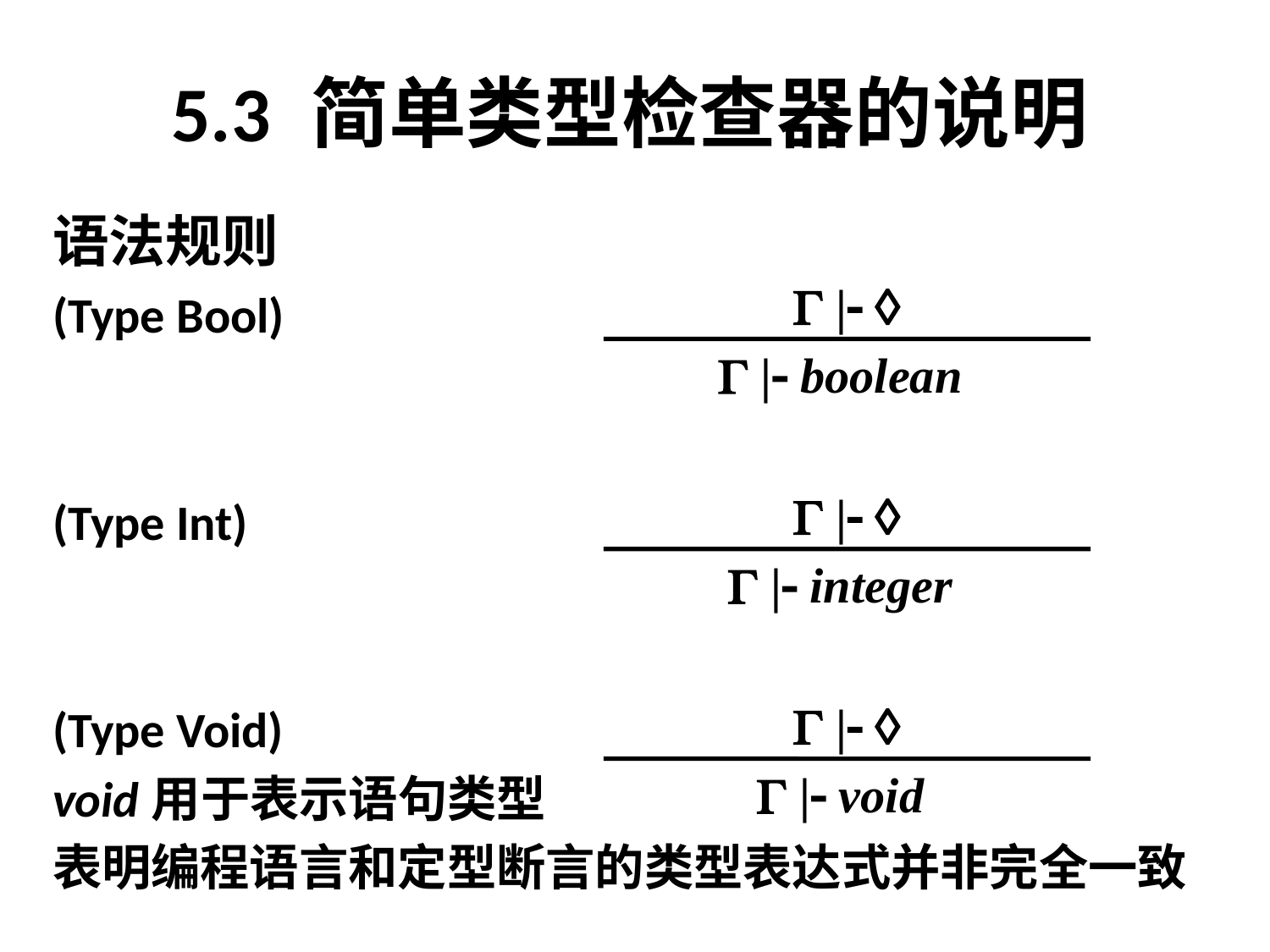

# 5.3 简单类型检查器的说明
语法规则
(Type Bool)

(Type Int)

(Type Void)
void用于表示语句类型
表明编程语言和定型断言的类型表达式并非完全一致
 Γ |− ◊
Γ |− boolean

 Γ |− ◊
Γ |− integer

 Γ |− ◊
Γ |− void